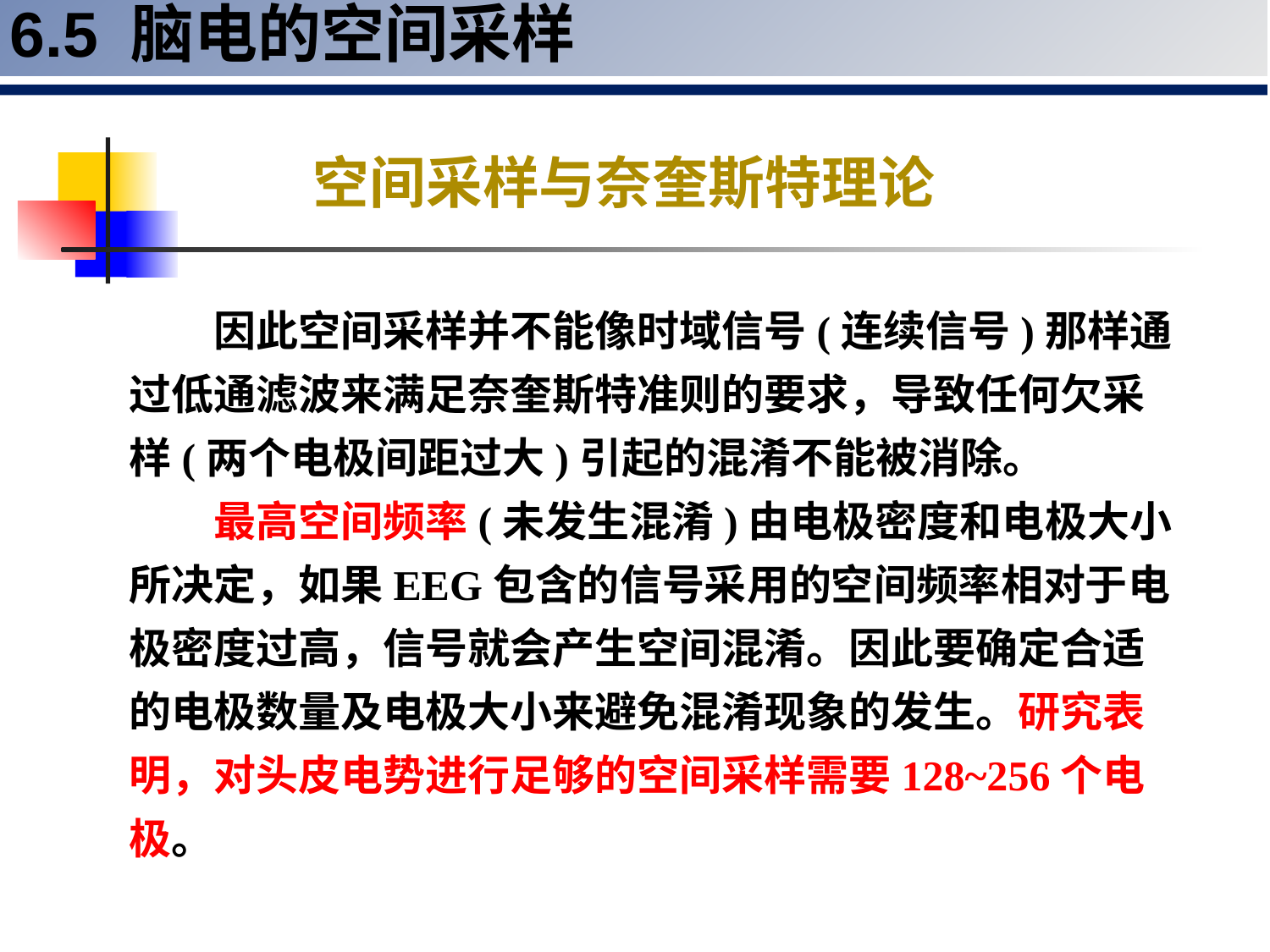

6.5 脑电的空间采样

空间采样与奈奎斯特理论
因此空间采样并不能像时域信号(连续信号)那样通过低通滤波来满足奈奎斯特准则的要求，导致任何欠采样(两个电极间距过大)引起的混淆不能被消除。
最高空间频率(未发生混淆)由电极密度和电极大小所决定，如果EEG包含的信号采用的空间频率相对于电极密度过高，信号就会产生空间混淆。因此要确定合适的电极数量及电极大小来避免混淆现象的发生。研究表明，对头皮电势进行足够的空间采样需要128~256个电极。